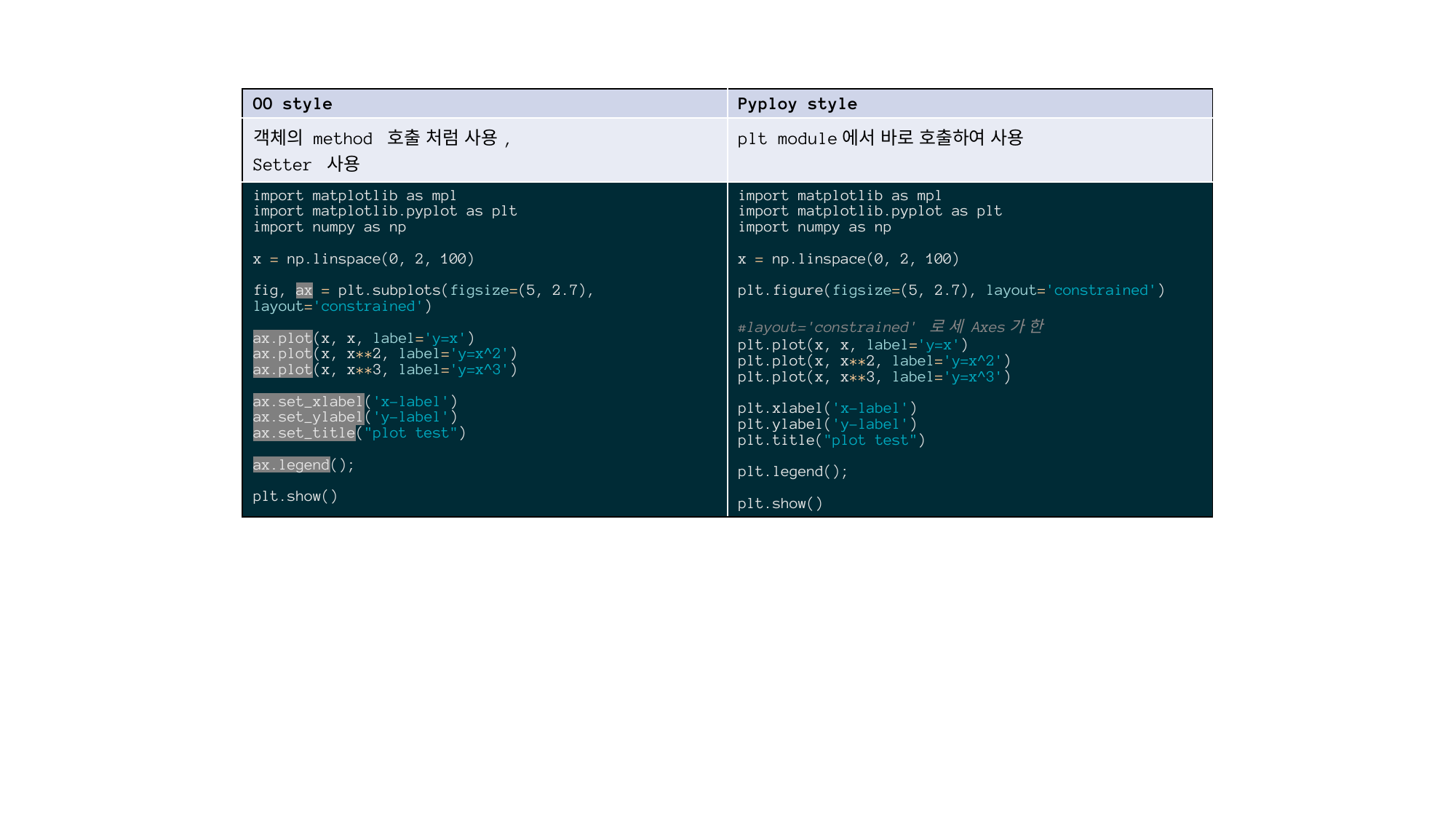

| OO style | Pyploy style |
| --- | --- |
| 객체의 method 호출 처럼 사용, Setter 사용 | plt module에서 바로 호출하여 사용 |
| import matplotlib as mpl import matplotlib.pyplot as plt import numpy as np x = np.linspace(0, 2, 100) fig, ax = plt.subplots(figsize=(5, 2.7), layout='constrained') ax.plot(x, x, label='y=x')   ax.plot(x, x\*\*2, label='y=x^2')   ax.plot(x, x\*\*3, label='y=x^3')   ax.set\_xlabel('x-label')   ax.set\_ylabel('y-label')   ax.set\_title("plot test") ax.legend(); plt.show() | import matplotlib as mpl import matplotlib.pyplot as plt import numpy as np x = np.linspace(0, 2, 100) plt.figure(figsize=(5, 2.7), layout='constrained') #layout='constrained' 로 세 Axes가 한 plt.plot(x, x, label='y=x')   plt.plot(x, x\*\*2, label='y=x^2')   plt.plot(x, x\*\*3, label='y=x^3')   plt.xlabel('x-label')   plt.ylabel('y-label')   plt.title("plot test") plt.legend(); plt.show() |